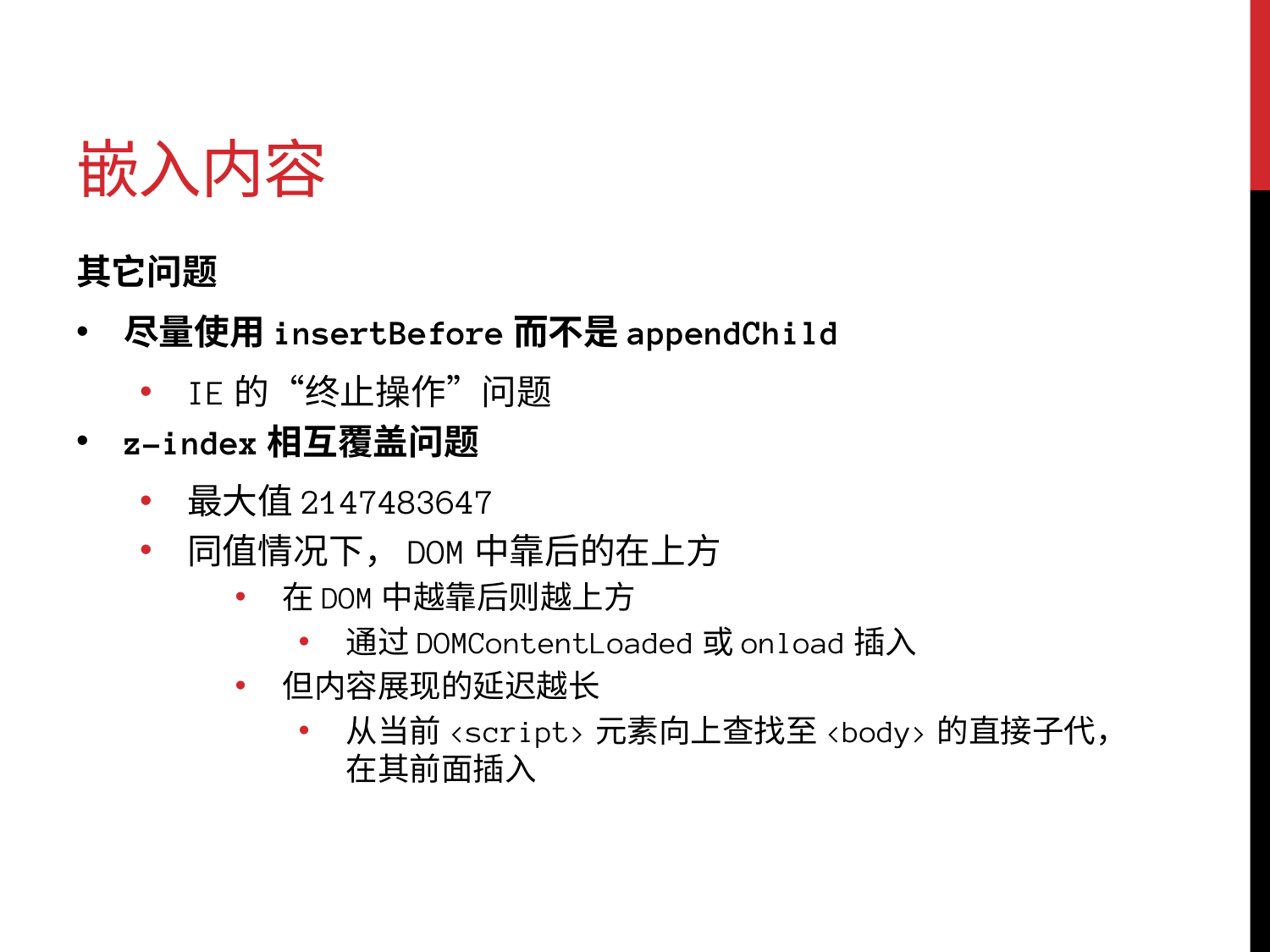

# 嵌入内容
其它问题
尽量使用insertBefore而不是appendChild
IE的“终止操作”问题
z-index相互覆盖问题
最大值2147483647
同值情况下，DOM中靠后的在上方
在DOM中越靠后则越上方
通过DOMContentLoaded或onload插入
但内容展现的延迟越长
从当前<script>元素向上查找至<body>的直接子代，在其前面插入